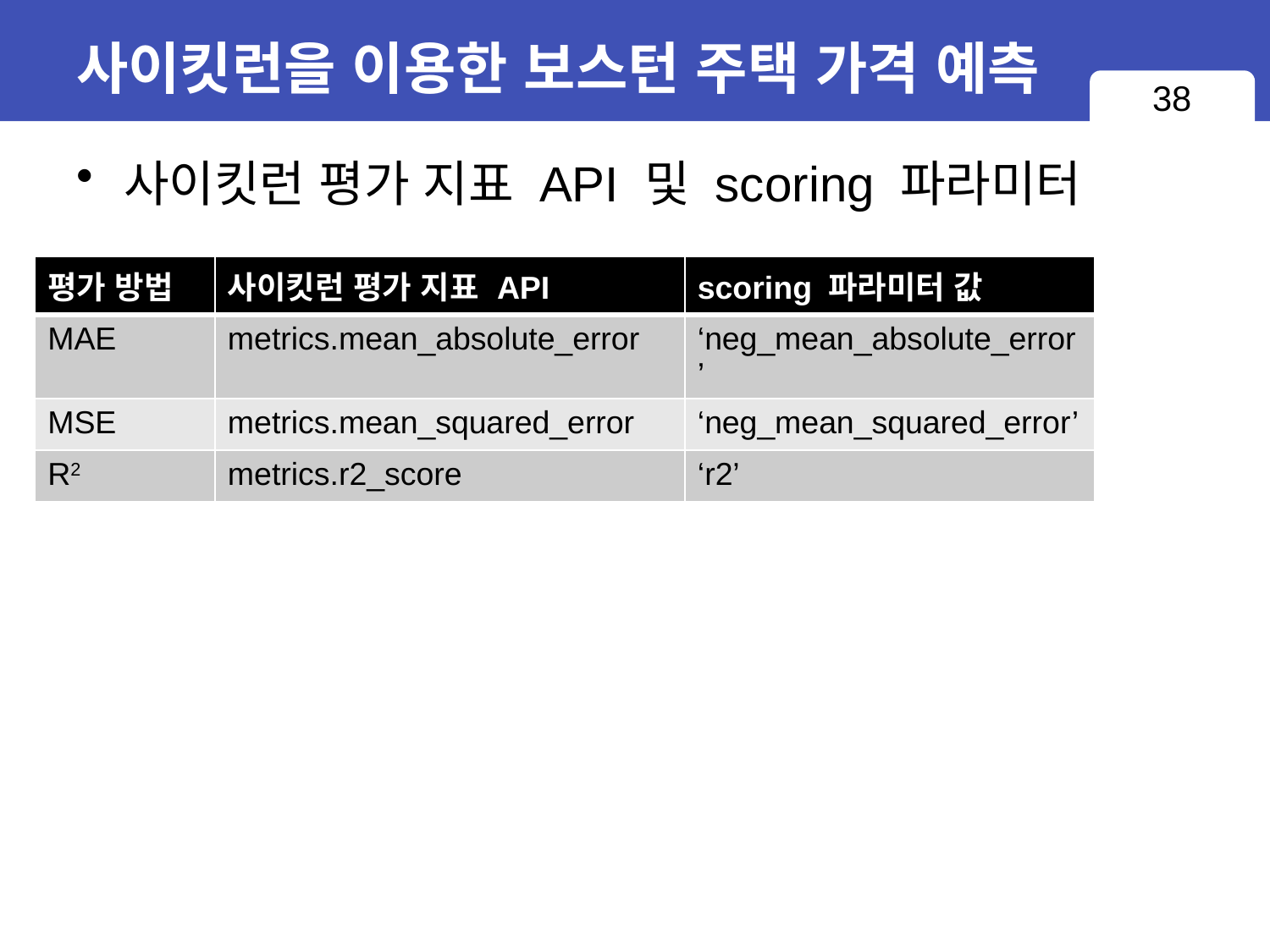

# 사이킷런을 이용한 보스턴 주택 가격 예측
38
사이킷런 평가 지표 API 및 scoring 파라미터
| 평가 방법 | 사이킷런 평가 지표 API | scoring 파라미터 값 |
| --- | --- | --- |
| MAE | metrics.mean\_absolute\_error | ‘neg\_mean\_absolute\_error’ |
| MSE | metrics.mean\_squared\_error | ‘neg\_mean\_squared\_error’ |
| R2 | metrics.r2\_score | ‘r2’ |